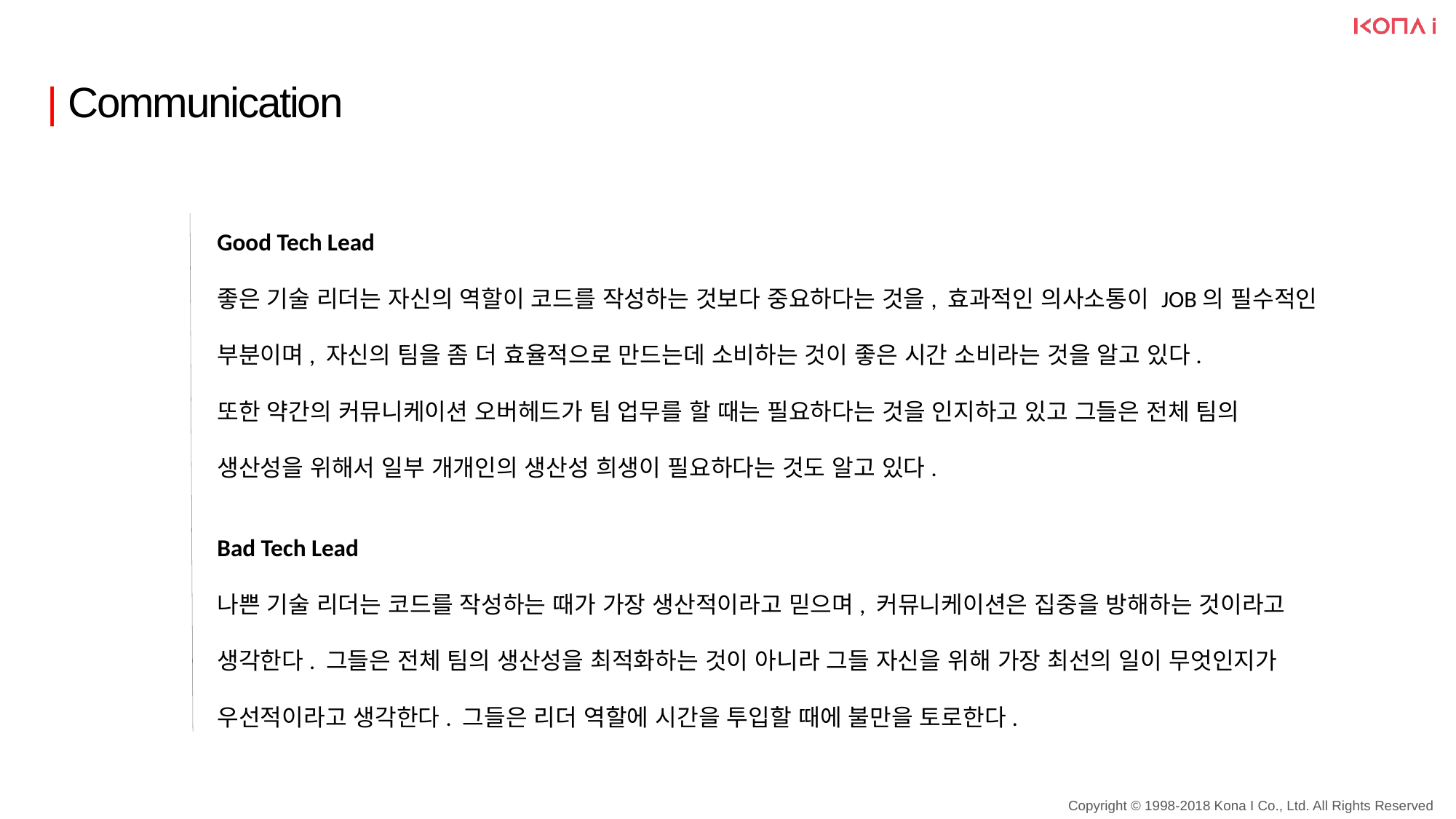

| Communication
Good Tech Lead
좋은 기술 리더는 자신의 역할이 코드를 작성하는 것보다 중요하다는 것을, 효과적인 의사소통이 JOB의 필수적인 부분이며, 자신의 팀을 좀 더 효율적으로 만드는데 소비하는 것이 좋은 시간 소비라는 것을 알고 있다.
또한 약간의 커뮤니케이션 오버헤드가 팀 업무를 할 때는 필요하다는 것을 인지하고 있고 그들은 전체 팀의
생산성을 위해서 일부 개개인의 생산성 희생이 필요하다는 것도 알고 있다.
Bad Tech Lead
나쁜 기술 리더는 코드를 작성하는 때가 가장 생산적이라고 믿으며, 커뮤니케이션은 집중을 방해하는 것이라고 생각한다. 그들은 전체 팀의 생산성을 최적화하는 것이 아니라 그들 자신을 위해 가장 최선의 일이 무엇인지가 우선적이라고 생각한다. 그들은 리더 역할에 시간을 투입할 때에 불만을 토로한다.